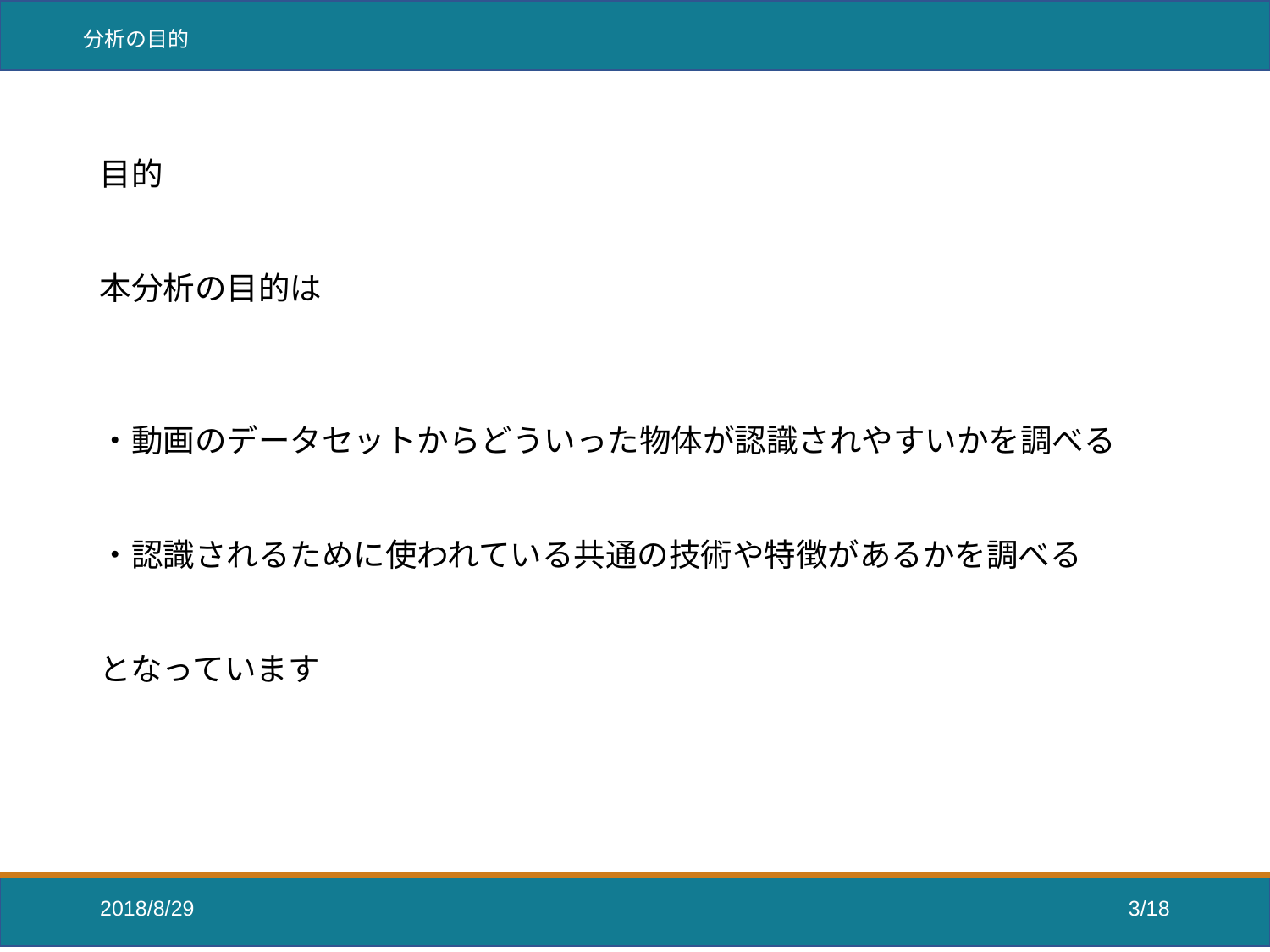

分析の目的
目的

本分析の目的は

・動画のデータセットからどういった物体が認識されやすいかを調べる

・認識されるために使われている共通の技術や特徴があるかを調べる

となっています
2018/8/29
3/18